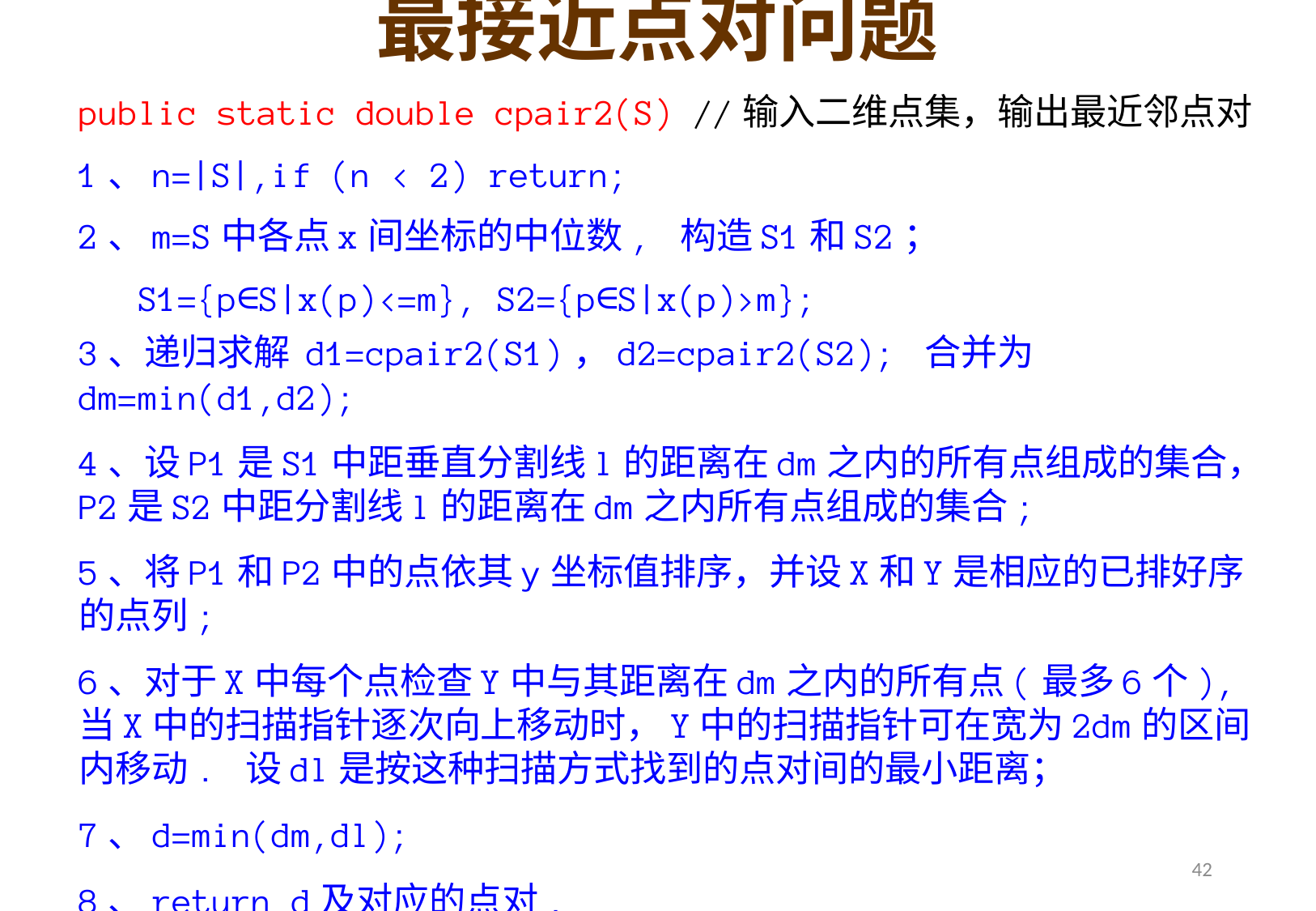

最接近点对问题
public static double cpair2(S) //输入二维点集，输出最近邻点对
1、n=|S|,if (n < 2) return;
2、m=S中各点x间坐标的中位数, 构造S1和S2；
   S1={p∈S|x(p)<=m}, S2={p∈S|x(p)>m};
3、递归求解 d1=cpair2(S1)，d2=cpair2(S2); 合并为 dm=min(d1,d2);
4、设P1是S1中距垂直分割线l的距离在dm之内的所有点组成的集合，P2是S2中距分割线l的距离在dm之内所有点组成的集合;
5、将P1和P2中的点依其y坐标值排序，并设X和Y是相应的已排好序的点列;
6、对于X中每个点检查Y中与其距离在dm之内的所有点(最多6个), 当X中的扫描指针逐次向上移动时，Y中的扫描指针可在宽为2dm的区间内移动. 设dl是按这种扫描方式找到的点对间的最小距离；
7、d=min(dm,dl);
8、return d及对应的点对.

42